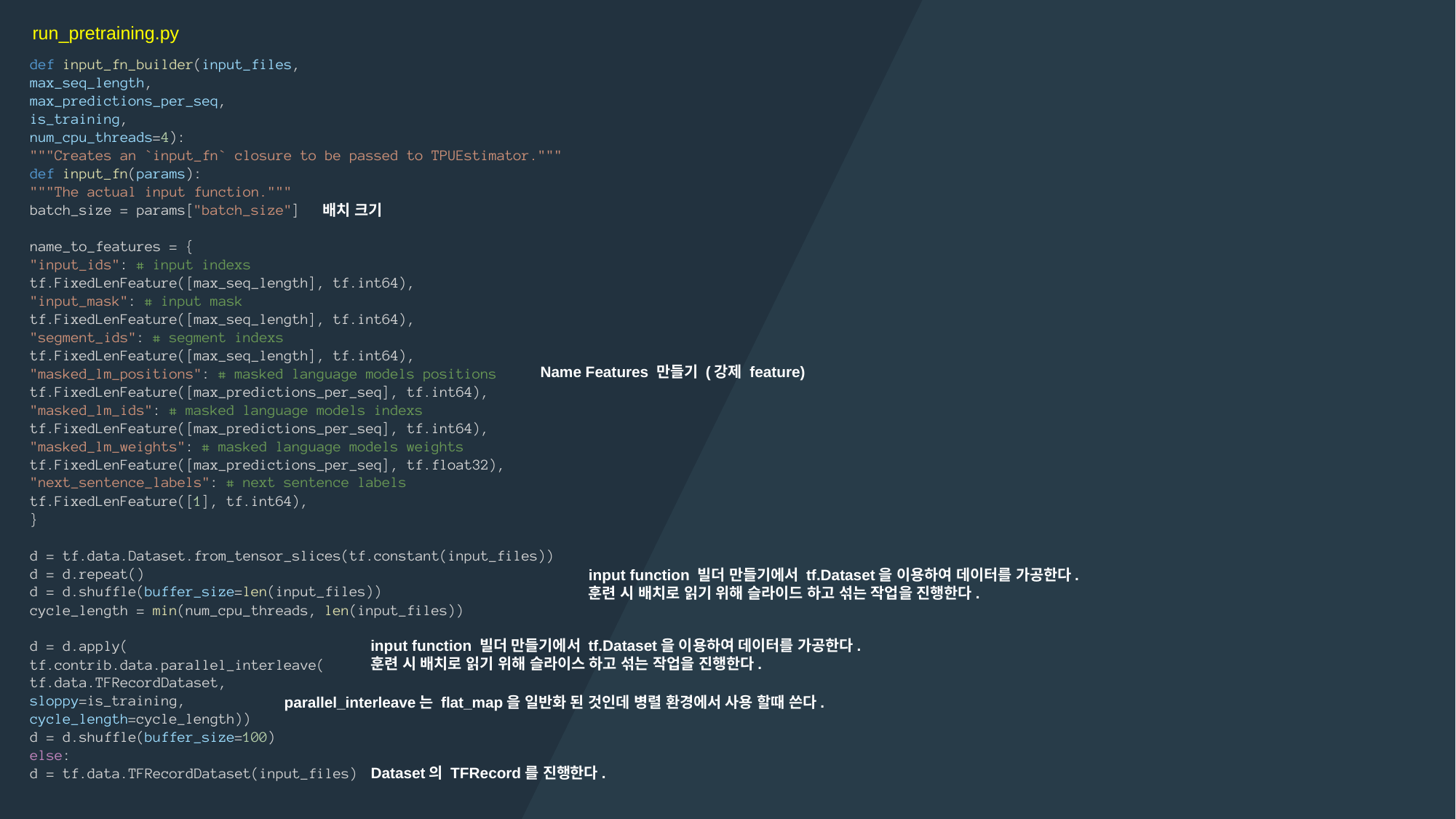

run_pretraining.py
def input_fn_builder(input_files,
max_seq_length,
max_predictions_per_seq,
is_training,
num_cpu_threads=4):
"""Creates an `input_fn` closure to be passed to TPUEstimator."""
def input_fn(params):
"""The actual input function."""
batch_size = params["batch_size"]
name_to_features = {
"input_ids": # input indexs
tf.FixedLenFeature([max_seq_length], tf.int64),
"input_mask": # input mask
tf.FixedLenFeature([max_seq_length], tf.int64),
"segment_ids": # segment indexs
tf.FixedLenFeature([max_seq_length], tf.int64),
"masked_lm_positions": # masked language models positions
tf.FixedLenFeature([max_predictions_per_seq], tf.int64),
"masked_lm_ids": # masked language models indexs
tf.FixedLenFeature([max_predictions_per_seq], tf.int64),
"masked_lm_weights": # masked language models weights
tf.FixedLenFeature([max_predictions_per_seq], tf.float32),
"next_sentence_labels": # next sentence labels
tf.FixedLenFeature([1], tf.int64),
}
d = tf.data.Dataset.from_tensor_slices(tf.constant(input_files))
d = d.repeat()
d = d.shuffle(buffer_size=len(input_files))
cycle_length = min(num_cpu_threads, len(input_files))
d = d.apply(
tf.contrib.data.parallel_interleave(
tf.data.TFRecordDataset,
sloppy=is_training,
cycle_length=cycle_length))
d = d.shuffle(buffer_size=100)
else:
d = tf.data.TFRecordDataset(input_files)
배치 크기
Name Features 만들기 (강제 feature)
input function 빌더 만들기에서 tf.Dataset을 이용하여 데이터를 가공한다.
훈련 시 배치로 읽기 위해 슬라이드 하고 섞는 작업을 진행한다.
input function 빌더 만들기에서 tf.Dataset을 이용하여 데이터를 가공한다.
훈련 시 배치로 읽기 위해 슬라이스 하고 섞는 작업을 진행한다.
parallel_interleave는 flat_map을 일반화 된 것인데 병렬 환경에서 사용 할때 쓴다.
Dataset의 TFRecord를 진행한다.